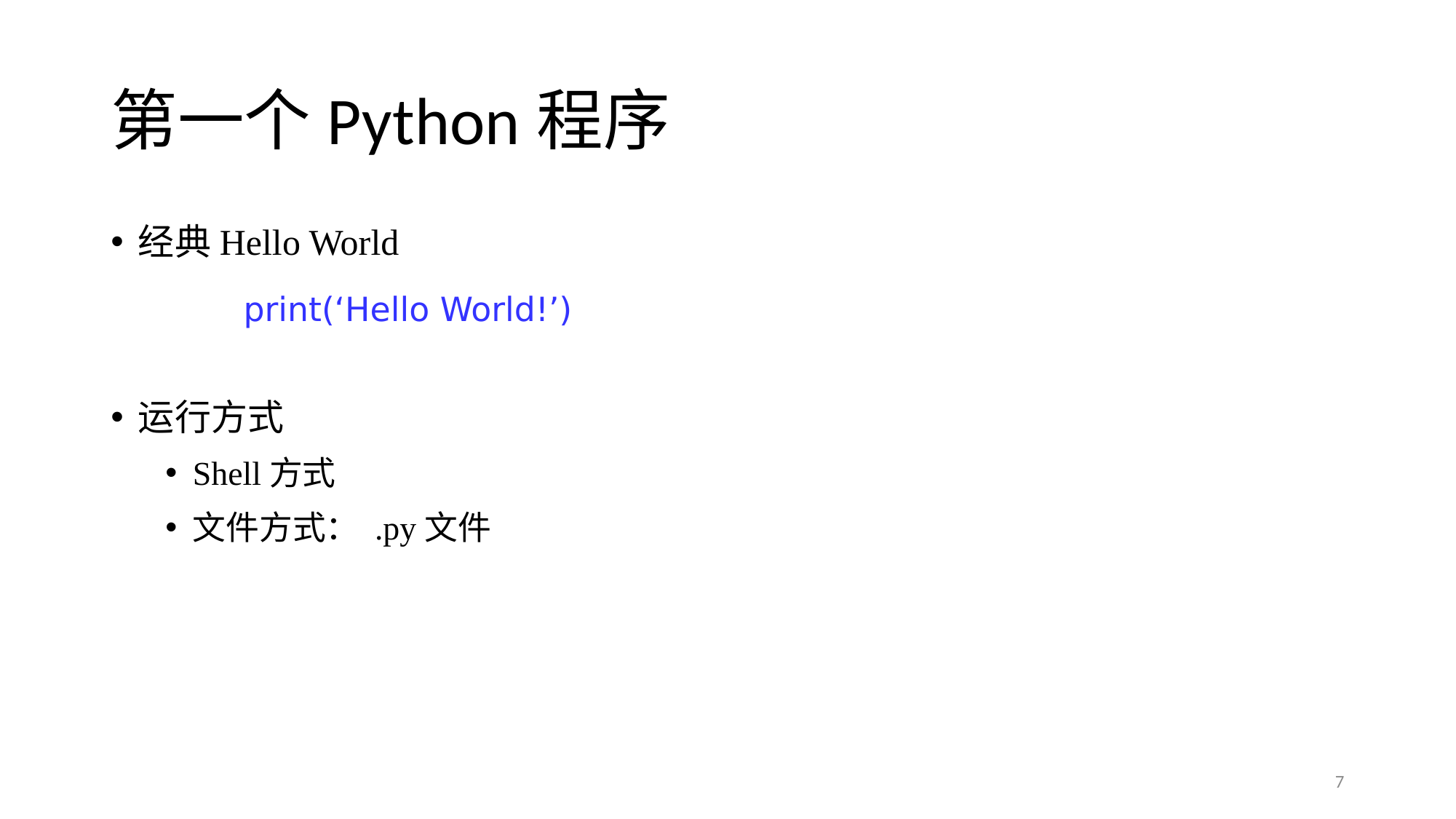

# 第一个Python程序
经典Hello World
             print(‘Hello World!’)

运行方式
Shell方式
文件方式： .py文件
7